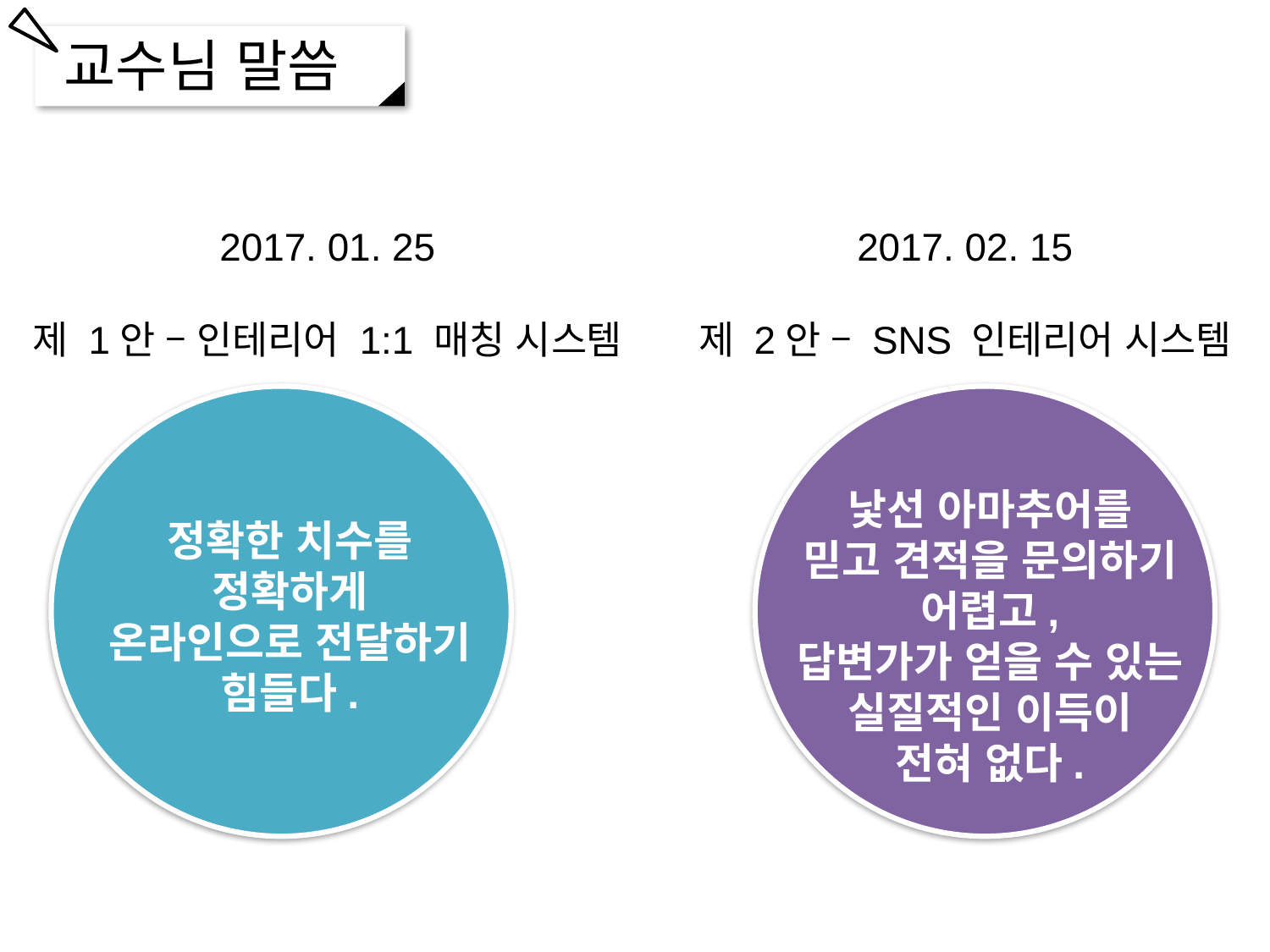

교수님 말씀

2017. 01. 25

제 1안 – 인테리어 1:1 매칭 시스템
2017. 02. 15

제 2안 – SNS 인테리어 시스템

낯선 아마추어를
믿고 견적을 문의하기
어렵고,
답변가가 얻을 수 있는
실질적인 이득이
전혀 없다.
정확한 치수를
정확하게
온라인으로 전달하기
힘들다.